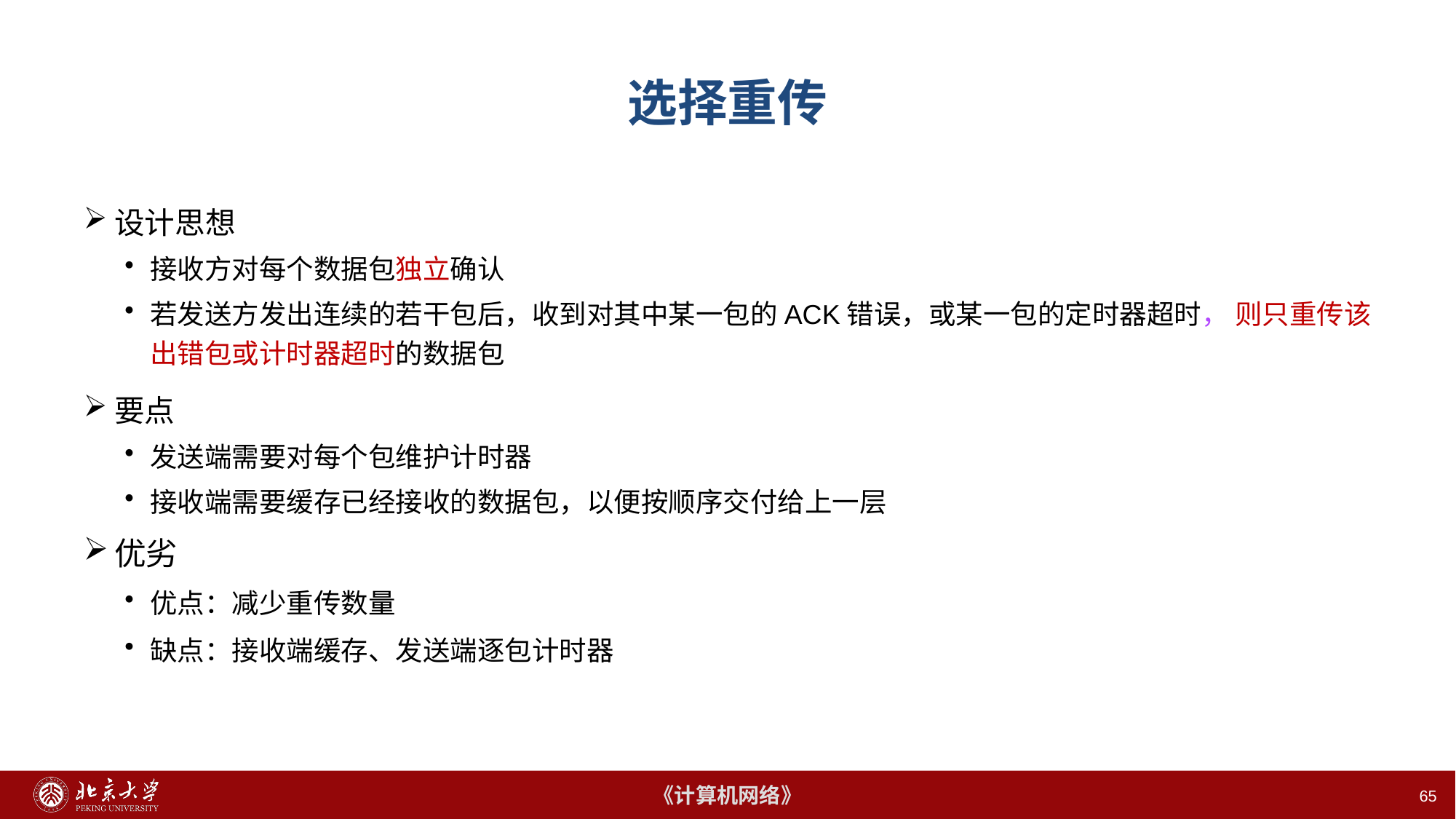

65
# 选择重传
设计思想
接收方对每个数据包独立确认
若发送方发出连续的若干包后，收到对其中某一包的ACK错误，或某一包的定时器超时， 则只重传该出错包或计时器超时的数据包
要点
发送端需要对每个包维护计时器
接收端需要缓存已经接收的数据包，以便按顺序交付给上一层
优劣
优点：减少重传数量
缺点：接收端缓存、发送端逐包计时器